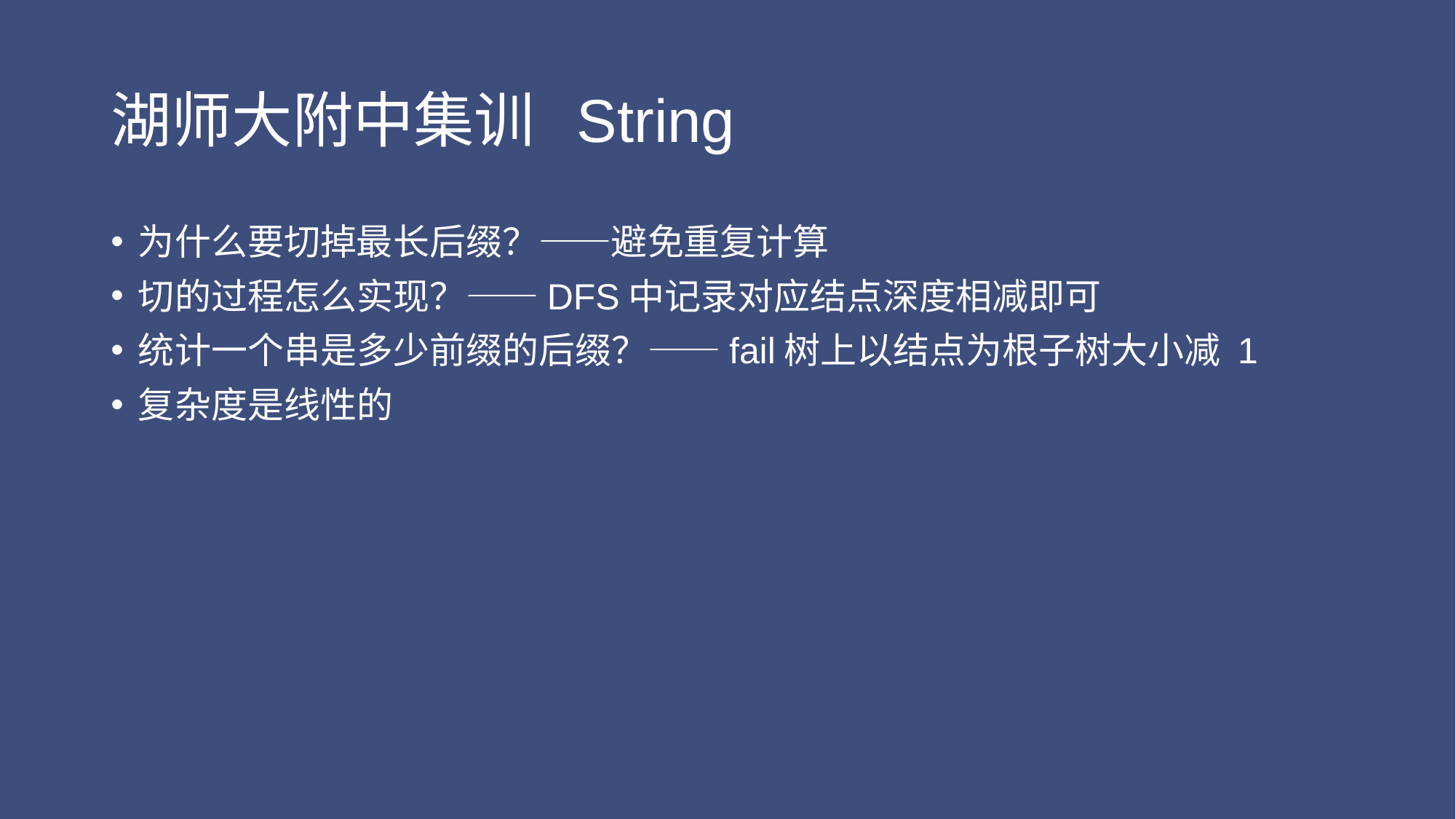

# 湖师大附中集训  String
为什么要切掉最长后缀？——避免重复计算
切的过程怎么实现？——DFS中记录对应结点深度相减即可
统计一个串是多少前缀的后缀？——fail树上以结点为根子树大小减 1
复杂度是线性的